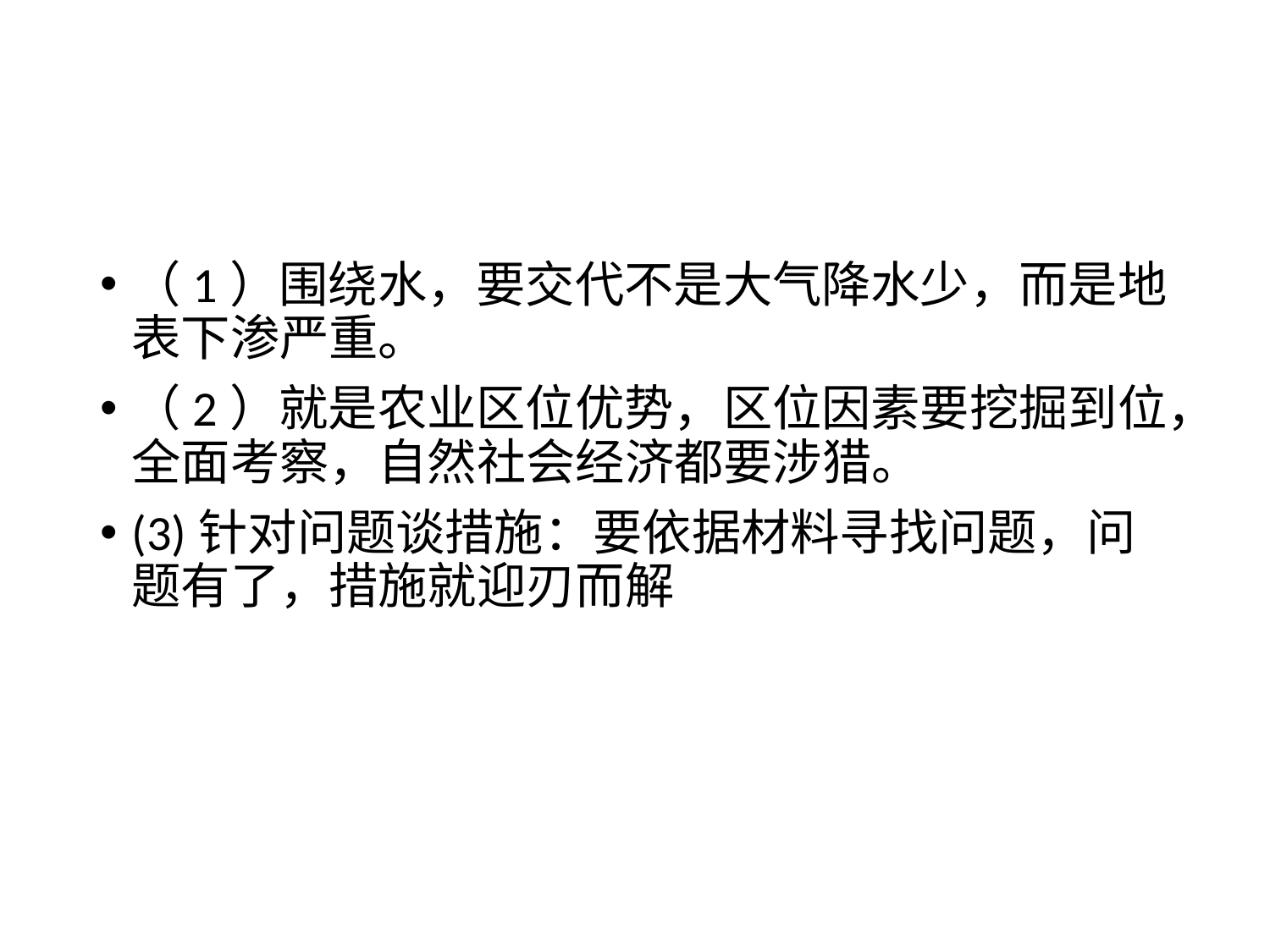

（1）围绕水，要交代不是大气降水少，而是地表下渗严重。
（2）就是农业区位优势，区位因素要挖掘到位，全面考察，自然社会经济都要涉猎。
(3)针对问题谈措施：要依据材料寻找问题，问题有了，措施就迎刃而解